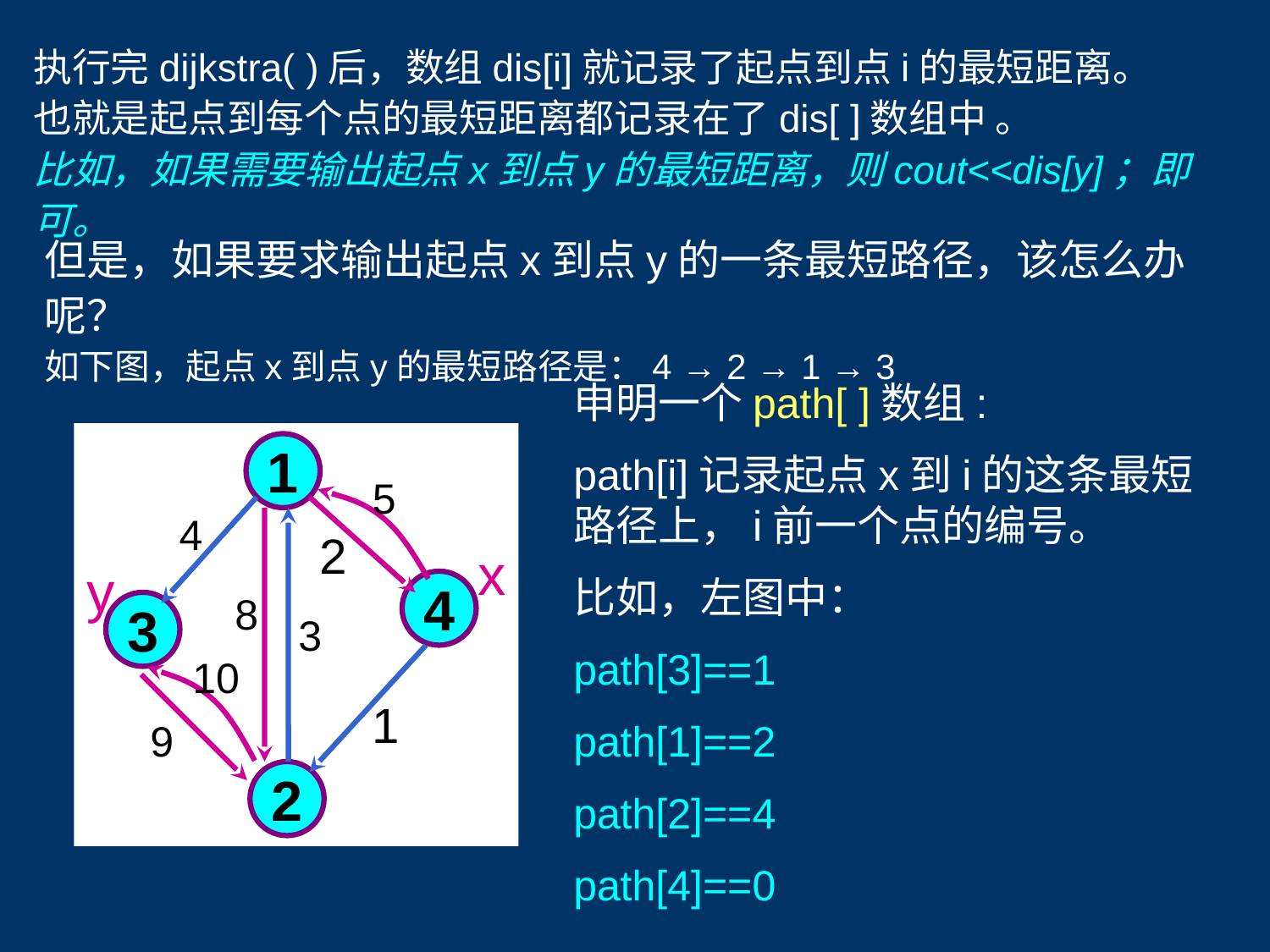

执行完dijkstra( )后，数组dis[i]就记录了起点到点i的最短距离。
也就是起点到每个点的最短距离都记录在了dis[ ]数组中 。
比如，如果需要输出起点x到点y的最短距离，则cout<<dis[y]；即可。
但是，如果要求输出起点x到点y的一条最短路径，该怎么办呢？
如下图，起点x到点y的最短路径是：4 → 2 → 1 → 3
申明一个path[ ]数组:
path[i]记录起点x到i的这条最短路径上，i前一个点的编号。
比如，左图中：
path[3]==1
path[1]==2
path[2]==4
path[4]==0

1
5

4

2
x
y
4
8
3
3
10

1
9
2